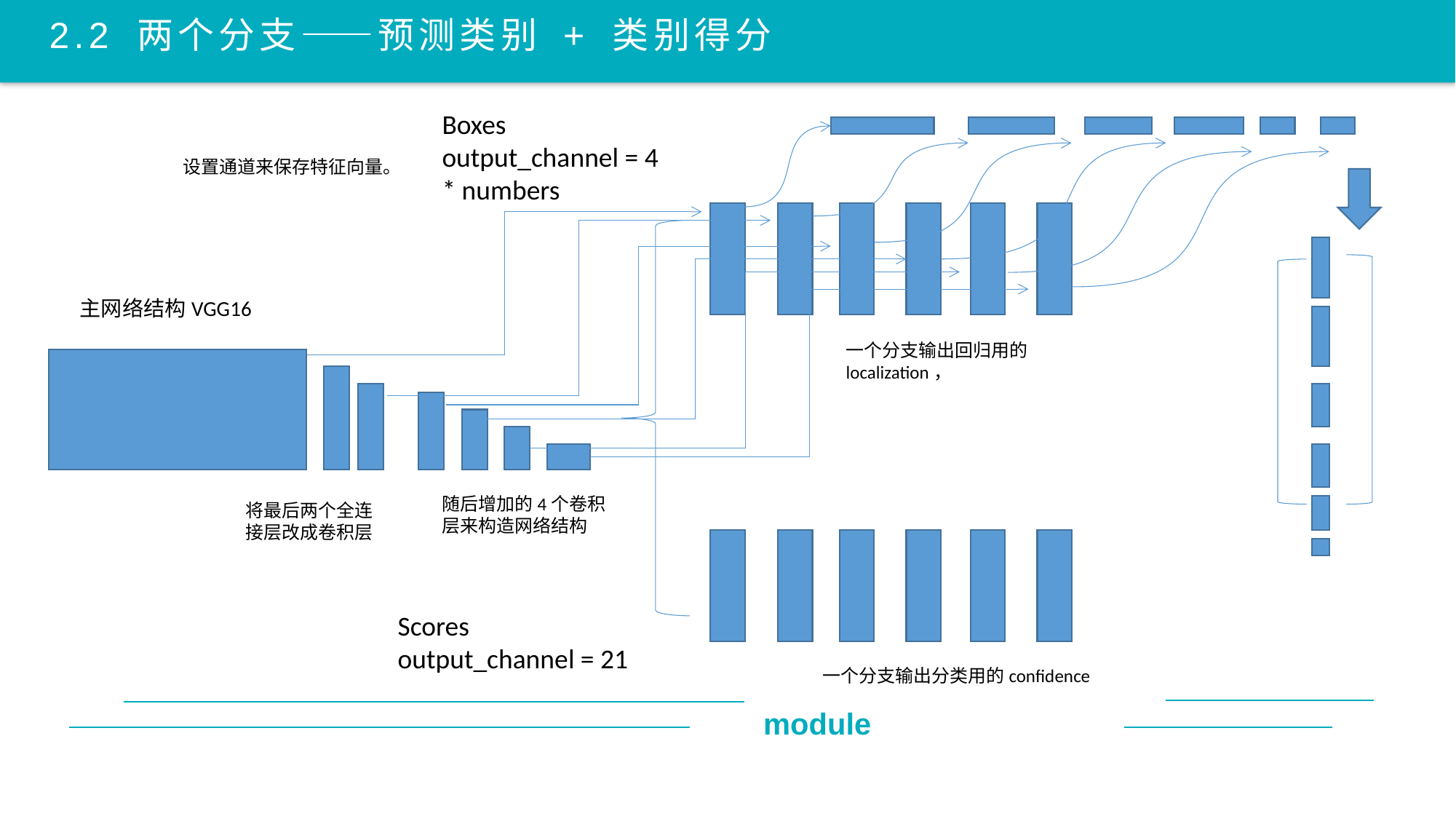

2.2 两个分支——预测类别 + 类别得分
Boxes
output_channel = 4 * numbers

设置通道来保存特征向量。

主网络结构VGG16

一个分支输出回归用的 localization，

随后增加的4个卷积层来构造网络结构
将最后两个全连
接层改成卷积层

Scores
output_channel = 21
一个分支输出分类用的confidence
module